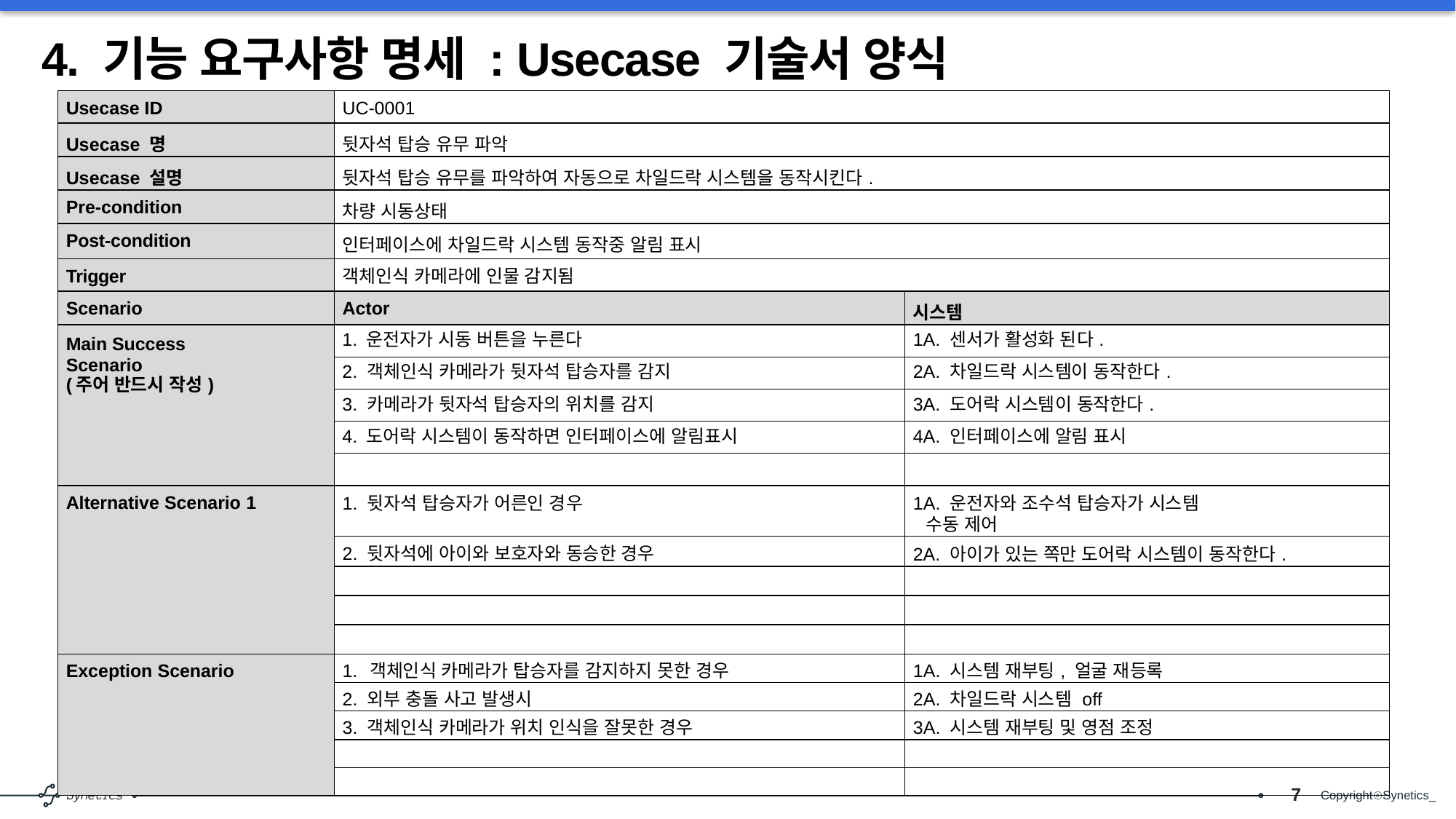

# 4. 기능 요구사항 명세 : Usecase 기술서 양식
| Usecase ID | UC-0001 |  |
| --- | --- | --- |
| Usecase 명 | 뒷자석 탑승 유무 파악 |  |
| Usecase 설명 | 뒷자석 탑승 유무를 파악하여 자동으로 차일드락 시스템을 동작시킨다. |  |
| Pre-condition | 차량 시동상태 |  |
| Post-condition | 인터페이스에 차일드락 시스템 동작중 알림 표시 |  |
| Trigger | 객체인식 카메라에 인물 감지됨 |  |
| Scenario | Actor | 시스템 |
| Main Success Scenario (주어 반드시 작성) | 1. 운전자가 시동 버튼을 누른다 | 1A. 센서가 활성화 된다. |
|  | 2. 객체인식 카메라가 뒷자석 탑승자를 감지 | 2A. 차일드락 시스템이 동작한다. |
|  | 3. 카메라가 뒷자석 탑승자의 위치를 감지 | 3A. 도어락 시스템이 동작한다. |
|  | 4. 도어락 시스템이 동작하면 인터페이스에 알림표시 | 4A. 인터페이스에 알림 표시 |
|  |  |  |
| Alternative Scenario 1 | 1. 뒷자석 탑승자가 어른인 경우 | 1A. 운전자와 조수석 탑승자가 시스템 수동 제어 |
|  | 2. 뒷자석에 아이와 보호자와 동승한 경우 | 2A. 아이가 있는 쪽만 도어락 시스템이 동작한다. |
|  |  |  |
|  |  |  |
|  |  |  |
| Exception Scenario | 객체인식 카메라가 탑승자를 감지하지 못한 경우 | 1A. 시스템 재부팅, 얼굴 재등록 |
|  | 2. 외부 충돌 사고 발생시 | 2A. 차일드락 시스템 off |
|  | 3. 객체인식 카메라가 위치 인식을 잘못한 경우 | 3A. 시스템 재부팅 및 영점 조정 |
|  |  |  |
|  |  |  |